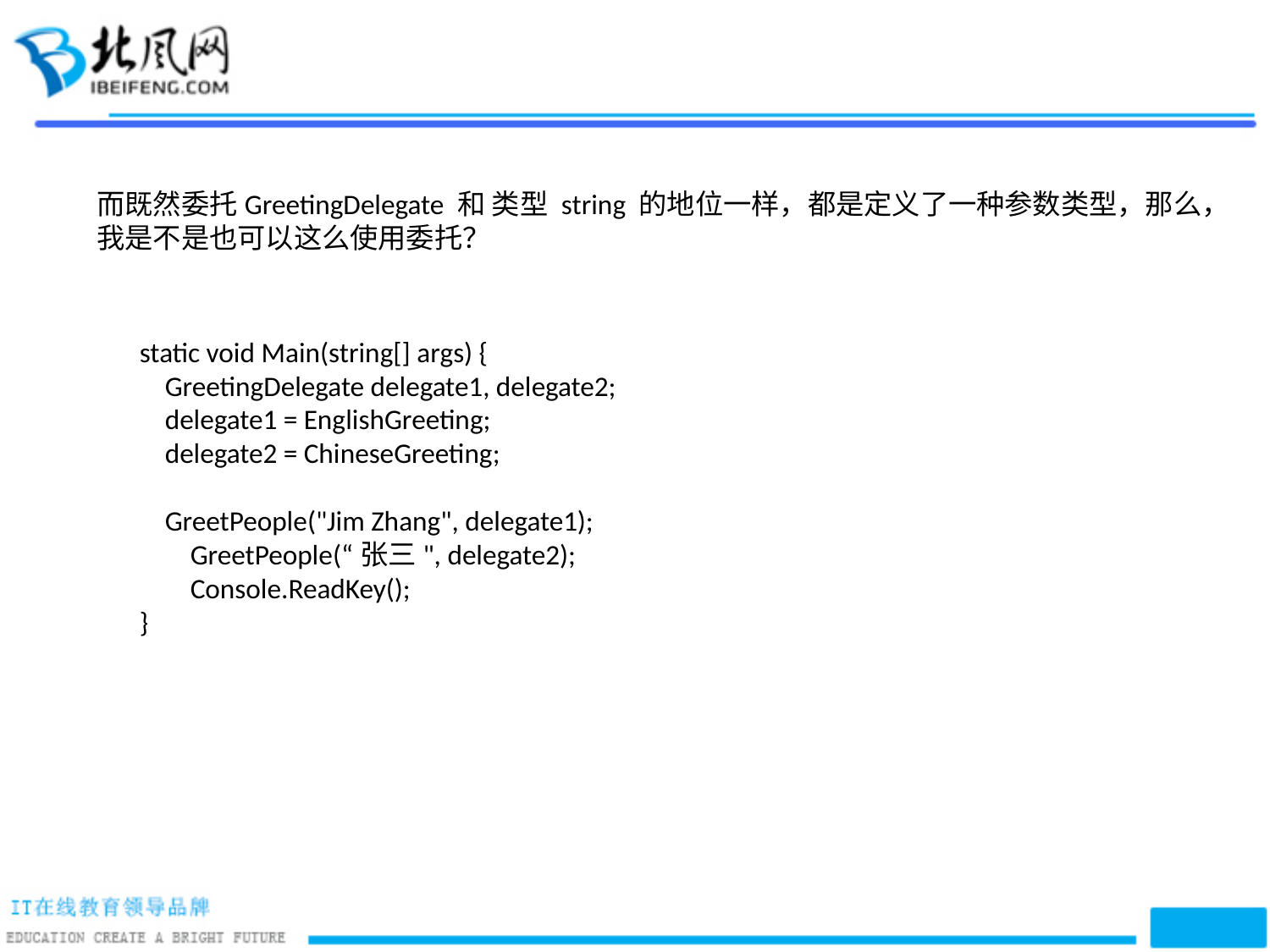

而既然委托GreetingDelegate 和 类型 string 的地位一样，都是定义了一种参数类型，那么，我是不是也可以这么使用委托？
static void Main(string[] args) {
    GreetingDelegate delegate1, delegate2;
    delegate1 = EnglishGreeting;
    delegate2 = ChineseGreeting;

    GreetPeople("Jim Zhang", delegate1);
        GreetPeople(“张三", delegate2);
        Console.ReadKey();
}